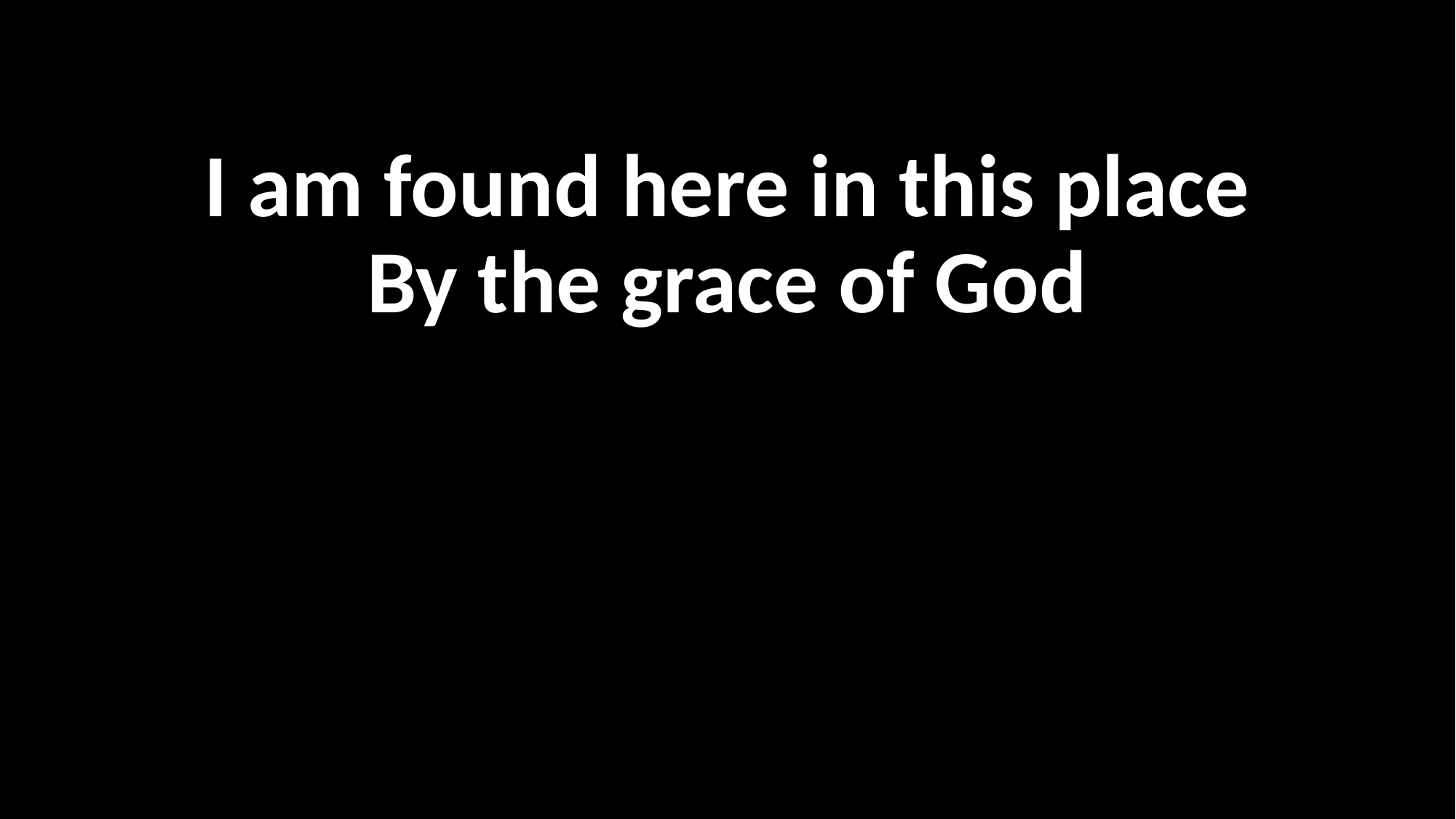

I am found here in this place
By the grace of God
나의 나 된 것은
다 하나님 은혜라